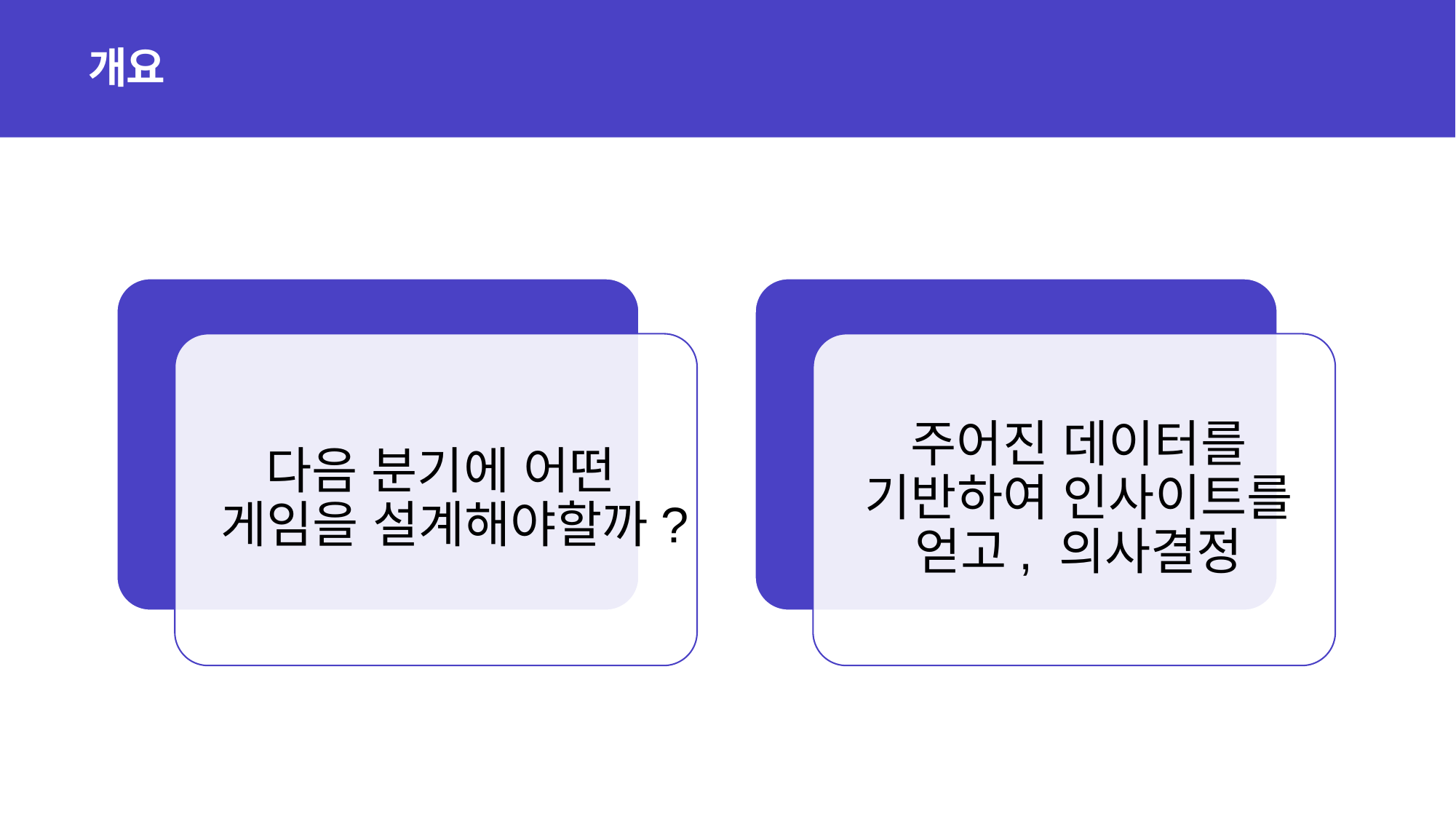

# 개요
다음 분기에 어떤 게임을 설계해야할까?
주어진 데이터를 기반하여 인사이트를 얻고, 의사결정